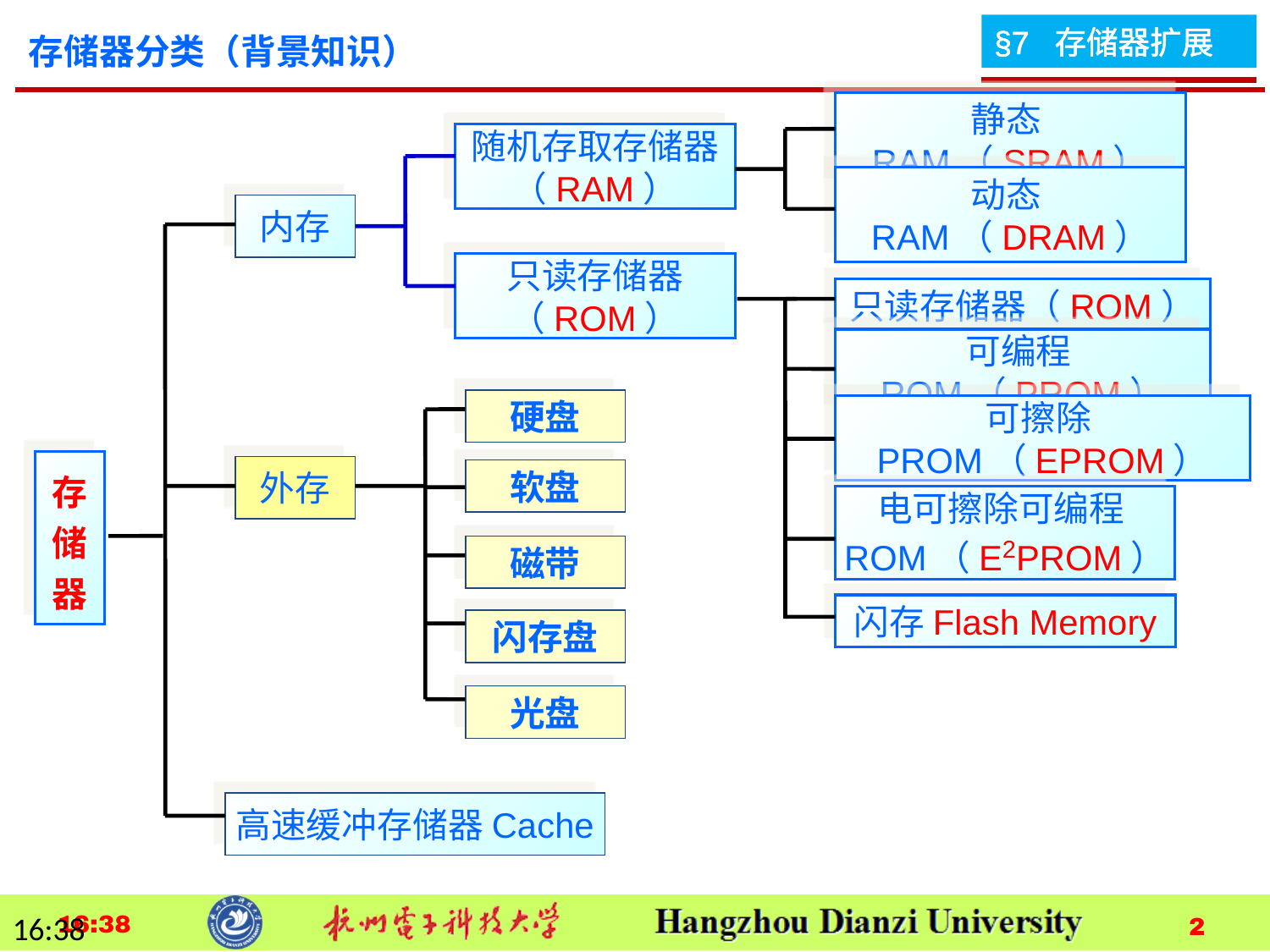

存储器分类（背景知识）
静态RAM（SRAM）
随机存取存储器
（RAM）

动态RAM（DRAM）
内存

只读存储器
（ROM）
只读存储器（ROM）

可编程ROM（PROM）

硬盘

可擦除PROM（EPROM）

存
储
器
外存
软盘

电可擦除可编程ROM（E2PROM）
磁带

闪存Flash Memory
闪存盘

光盘

高速缓冲存储器Cache

16:38